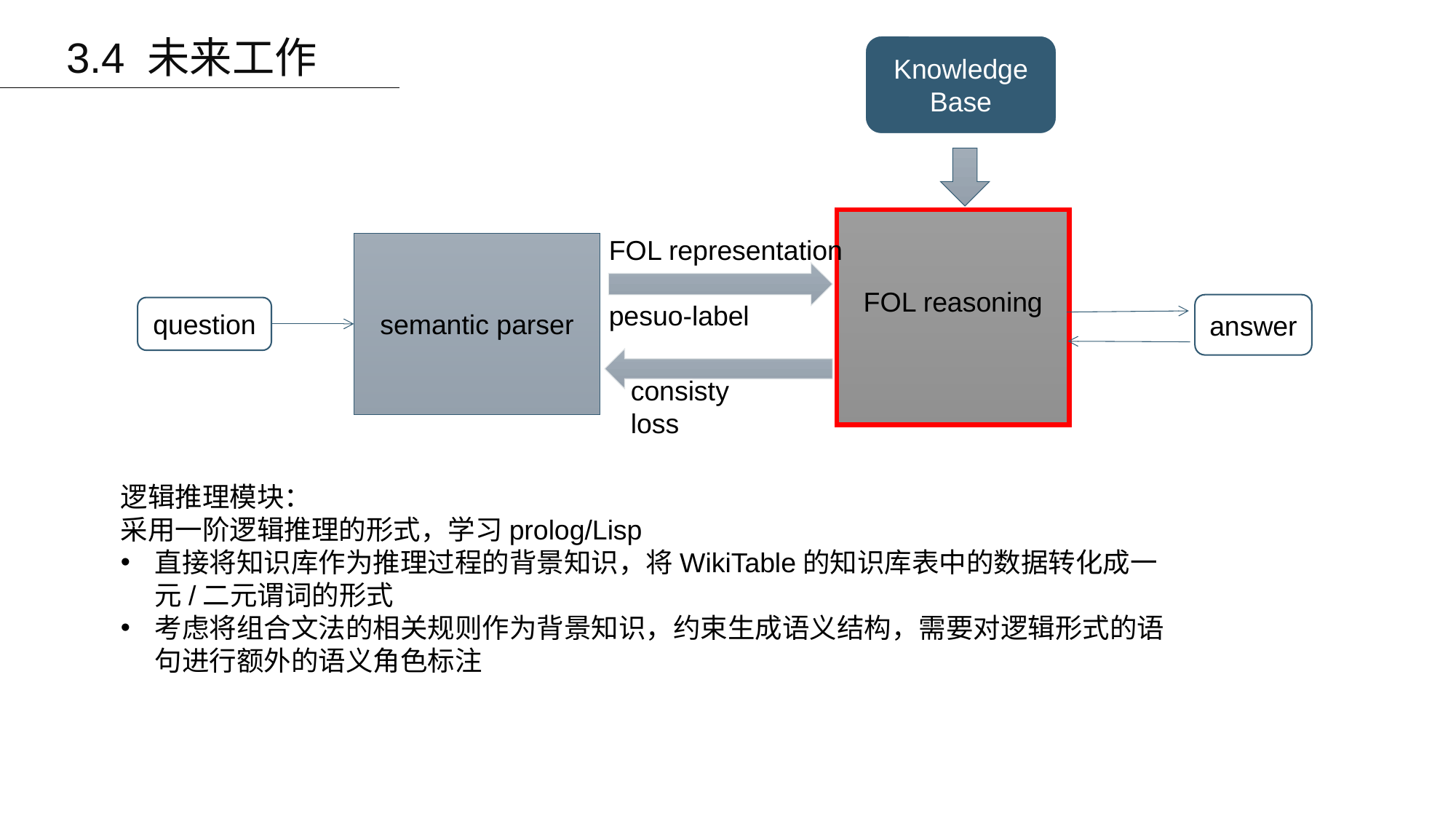

3.4 未来工作
Knowledge
Base

FOL reasoning

FOL representation

pesuo-label
semantic parser

answer
question

consisty loss

逻辑推理模块：
采用一阶逻辑推理的形式，学习prolog/Lisp
直接将知识库作为推理过程的背景知识，将WikiTable的知识库表中的数据转化成一元/二元谓词的形式
考虑将组合文法的相关规则作为背景知识，约束生成语义结构，需要对逻辑形式的语句进行额外的语义角色标注